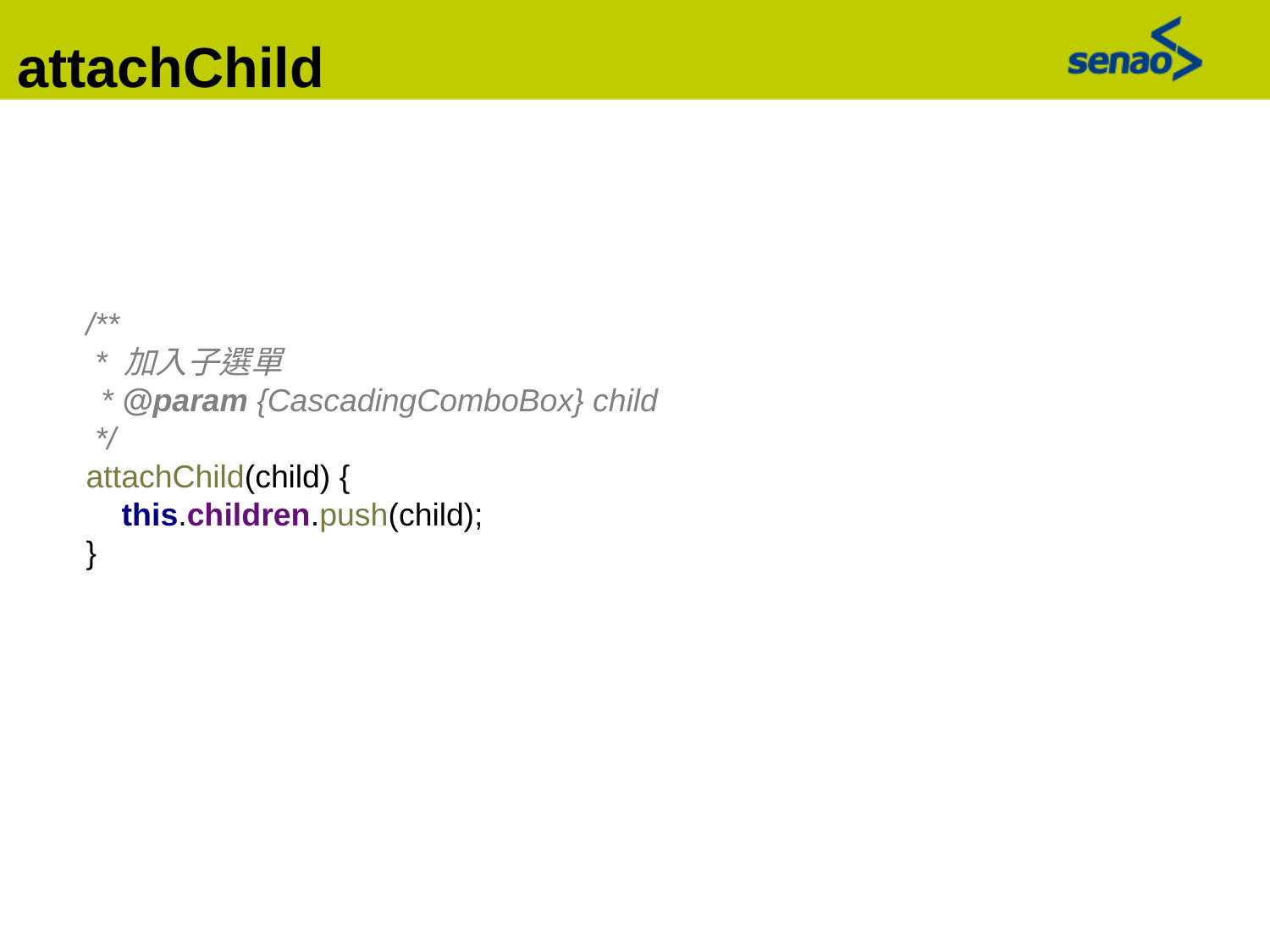

attachChild
/**
 * 加入子選單
 * @param {CascadingComboBox} child
 */
attachChild(child) {
    this.children.push(child);
}